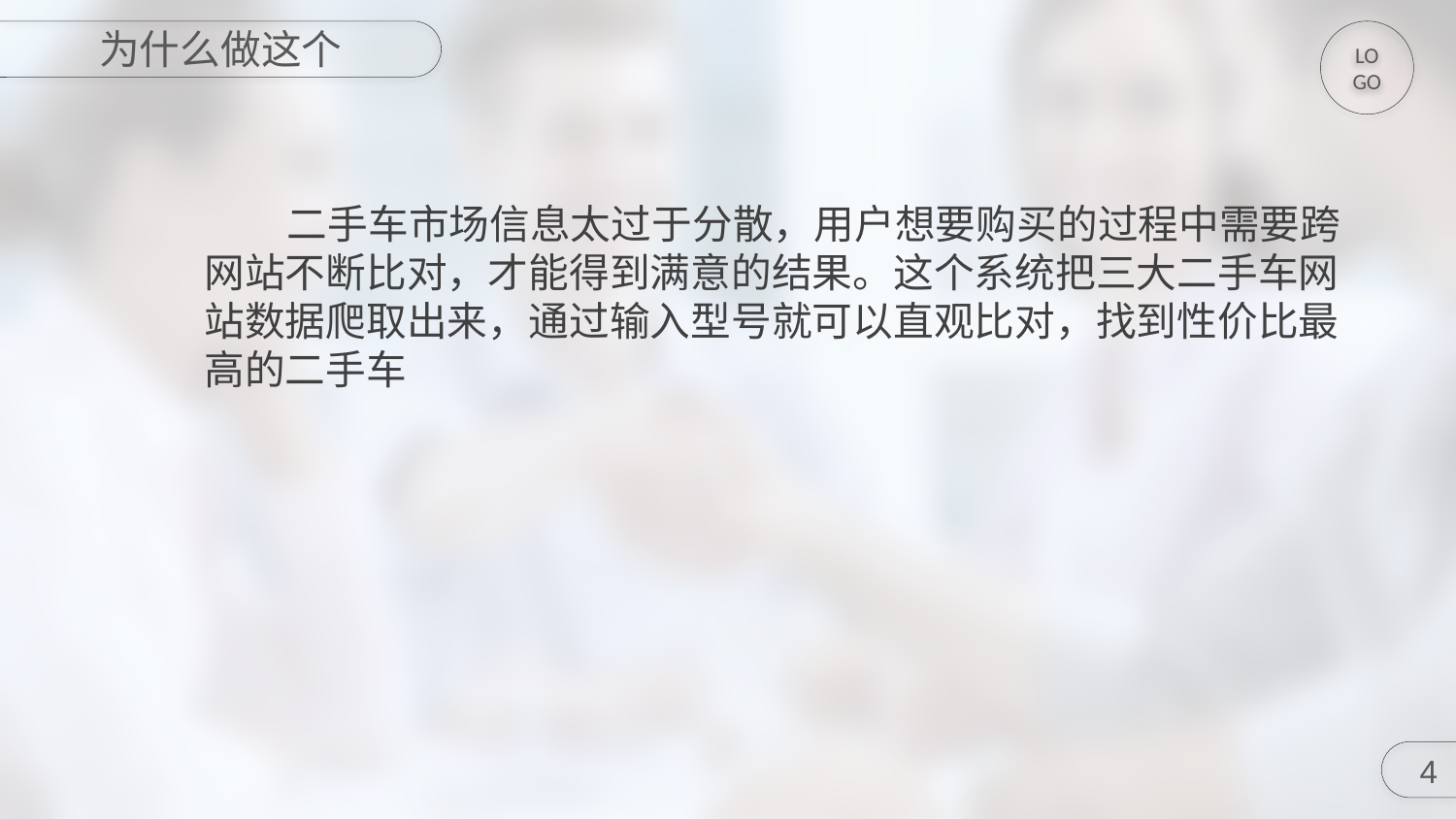

为什么做这个

LOGO
         二手车市场信息太过于分散，用户想要购买的过程中需要跨
网站不断比对，才能得到满意的结果。这个系统把三大二手车网
站数据爬取出来，通过输入型号就可以直观比对，找到性价比最
高的二手车